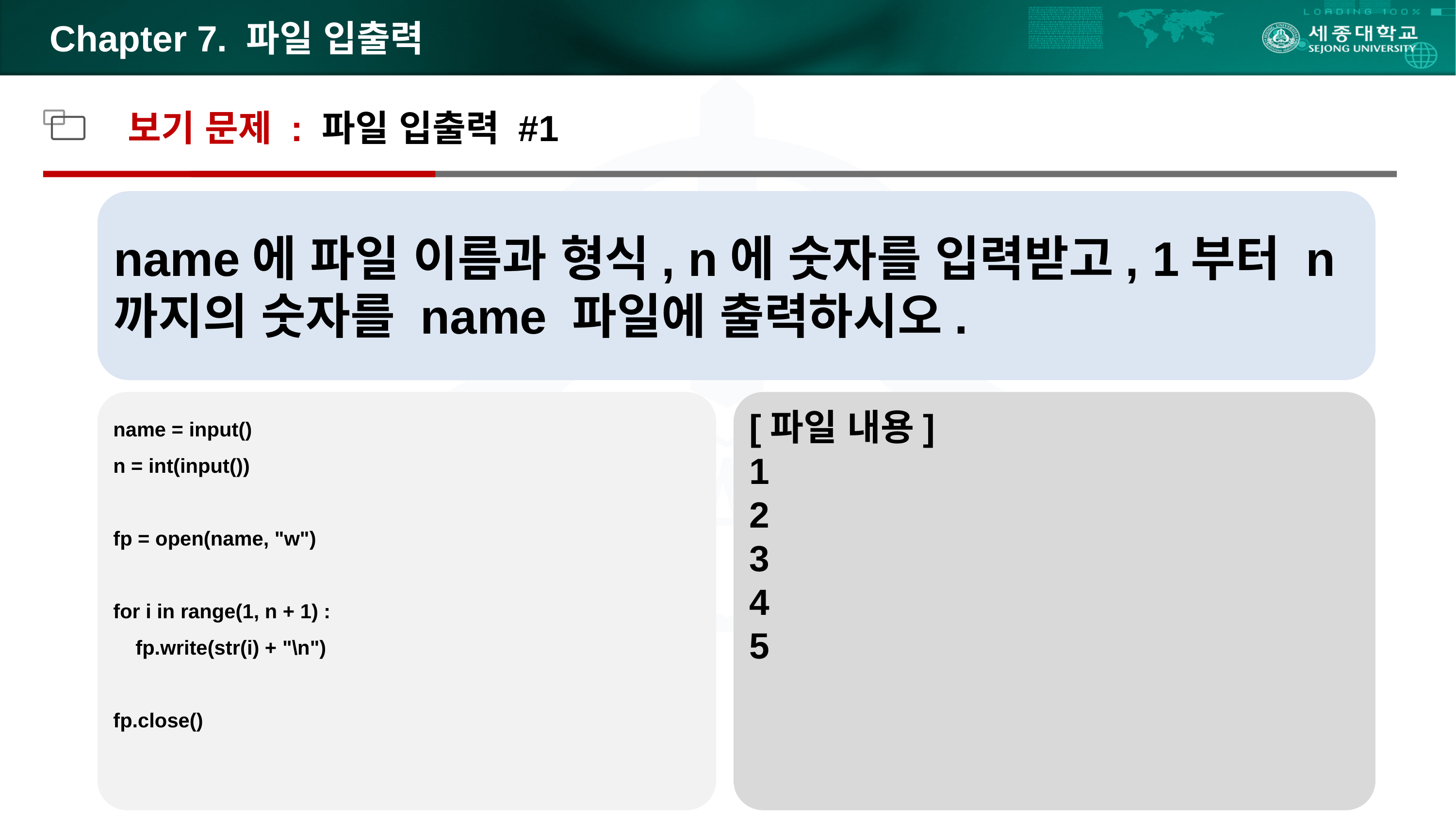

# Chapter 7. 파일 입출력
보기 문제 : 파일 입출력 #1
name에 파일 이름과 형식, n에 숫자를 입력받고, 1부터 n까지의 숫자를 name 파일에 출력하시오.
name = input()
n = int(input())

fp = open(name, "w")

for i in range(1, n + 1) :
    fp.write(str(i) + "\n")

fp.close()
[파일 내용]
1
2
3
4
5